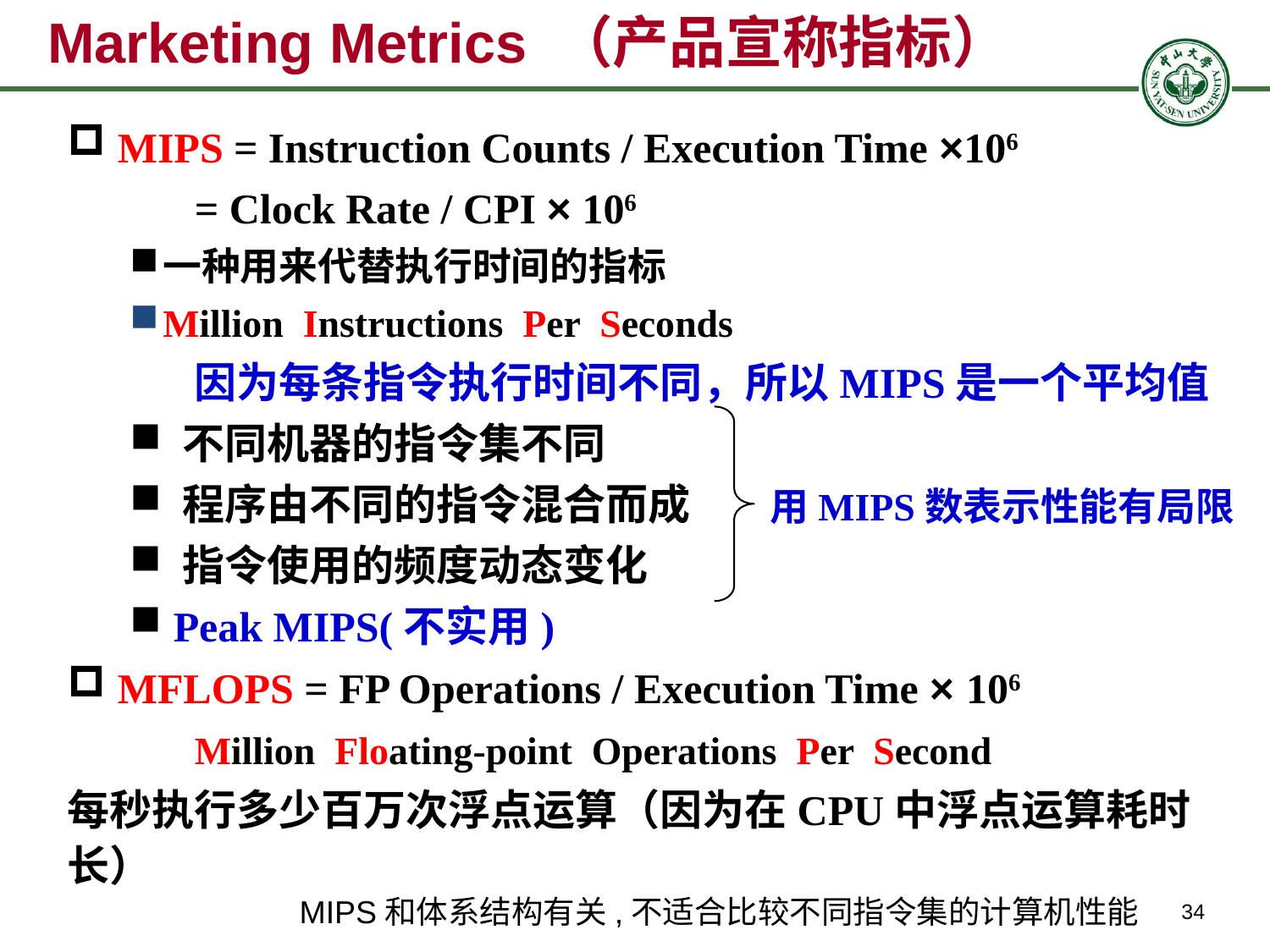

# Marketing Metrics （产品宣称指标）
 MIPS = Instruction Counts / Execution Time ×106
= Clock Rate / CPI × 106
一种用来代替执行时间的指标
Million  Instructions  Per  Seconds
	因为每条指令执行时间不同，所以MIPS是一个平均值
 不同机器的指令集不同
 程序由不同的指令混合而成
 指令使用的频度动态变化
 Peak MIPS(不实用)
 MFLOPS = FP Operations / Execution Time × 106
	Million  Floating-point  Operations  Per  Second
每秒执行多少百万次浮点运算（因为在CPU中浮点运算耗时长）

用MIPS数表示性能有局限
MIPS和体系结构有关,不适合比较不同指令集的计算机性能